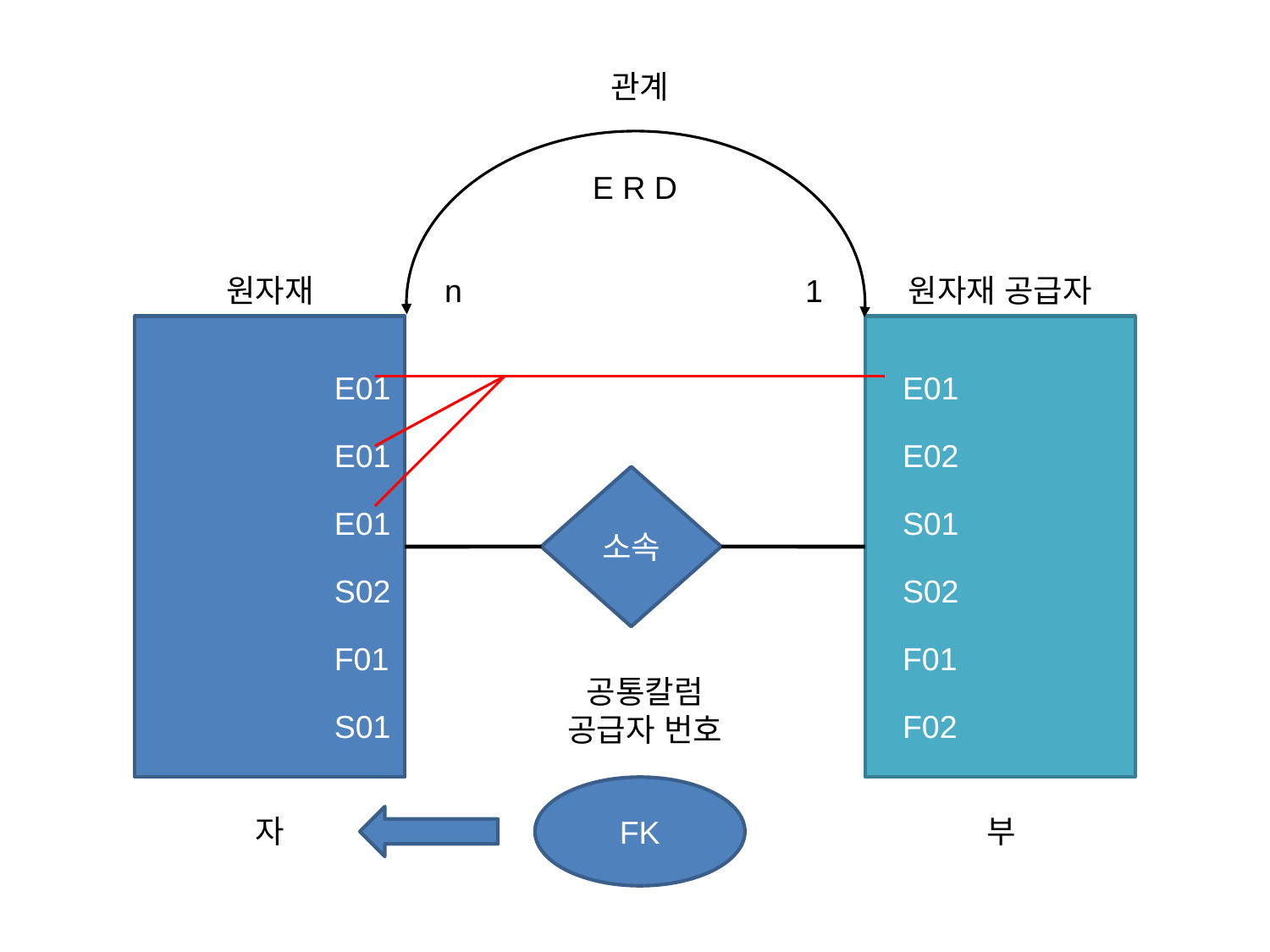

관계

E R D
원자재
n
1
원자재 공급자
	E01
	E01
	E01
	S02
	F01
	S01
E01
E02
S01
S02
F01
F02
소속
공통칼럼
공급자 번호
FK
자
부